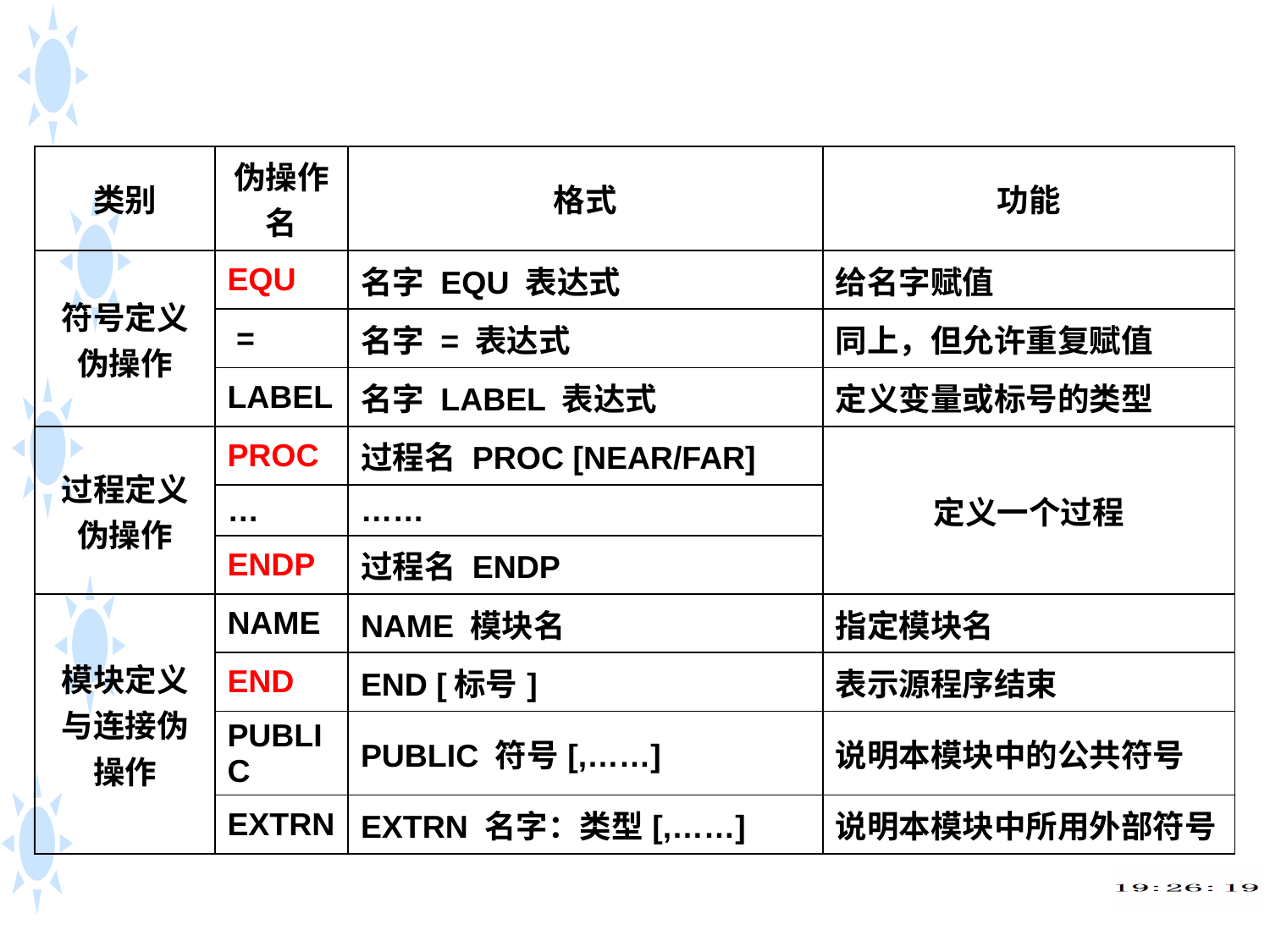

| 类别 | 伪操作名 | 格式 | 功能 |
| --- | --- | --- | --- |
| 符号定义伪操作 | EQU | 名字 EQU 表达式 | 给名字赋值 |
|  | = | 名字 = 表达式 | 同上，但允许重复赋值 |
|  | LABEL | 名字 LABEL 表达式 | 定义变量或标号的类型 |
| 过程定义伪操作 | PROC | 过程名 PROC [NEAR/FAR] | 定义一个过程 |
|  | … | …… |  |
|  | ENDP | 过程名 ENDP |  |
| 模块定义与连接伪操作 | NAME | NAME 模块名 | 指定模块名 |
|  | END | END [标号] | 表示源程序结束 |
|  | PUBLIC | PUBLIC 符号[,……] | 说明本模块中的公共符号 |
|  | EXTRN | EXTRN 名字：类型[,……] | 说明本模块中所用外部符号 |
16